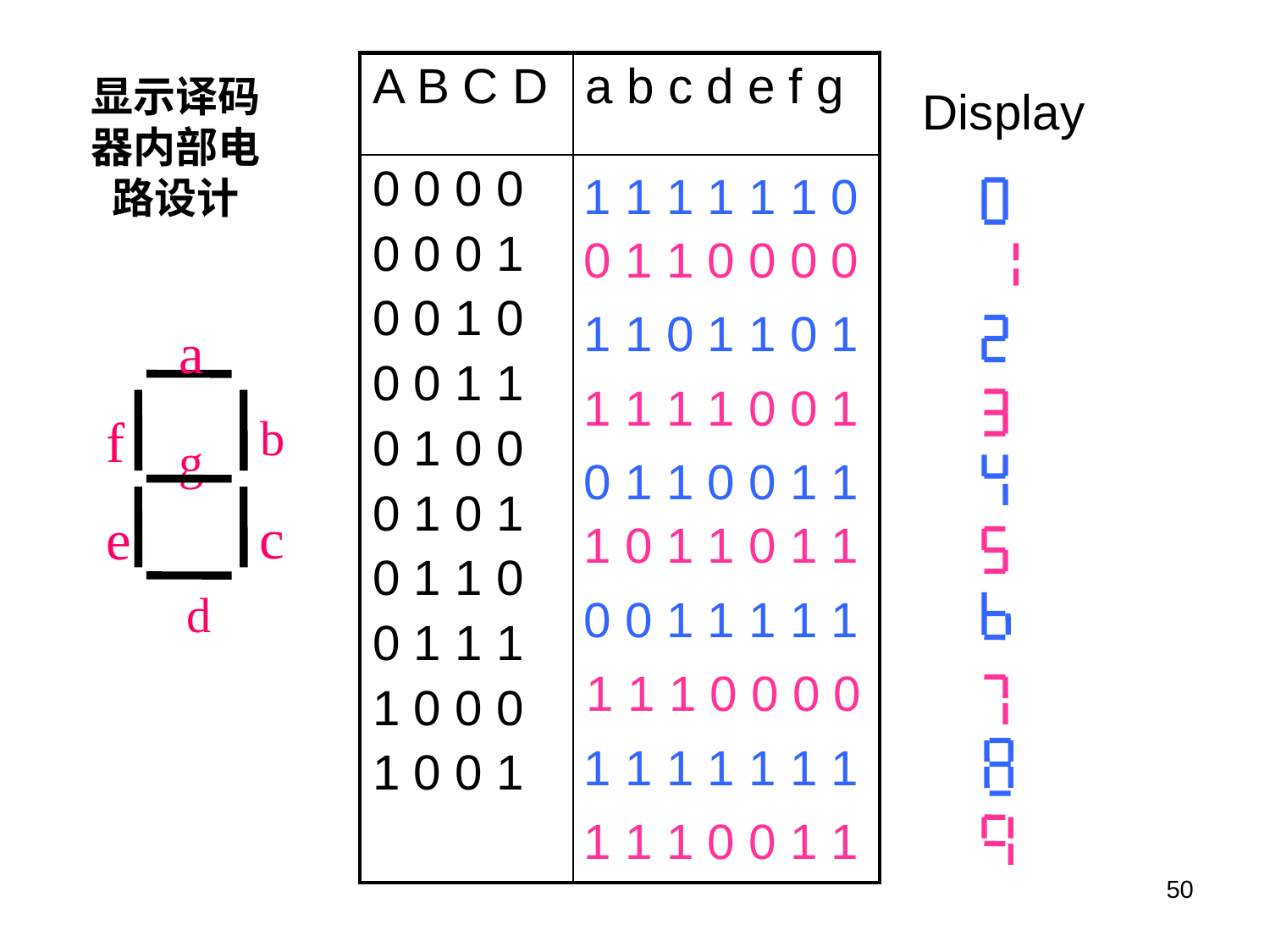

| A B C D | a b c d e f g |
| --- | --- |
| 0 0 0 0 0 0 0 1 0 0 1 0 0 0 1 1 0 1 0 0 0 1 0 1 0 1 1 0 0 1 1 1 1 0 0 0 1 0 0 1 |  |
显示译码器内部电路设计
Display
1 1 1 1 1 1 0

0 1 1 0 0 0 0

1 1 0 1 1 0 1
a

f
b
g

c
e

d

1 1 1 1 0 0 1

0 1 1 0 0 1 1

1 0 1 1 0 1 1

0 0 1 1 1 1 1

1 1 1 0 0 0 0

1 1 1 1 1 1 1

1 1 1 0 0 1 1

50